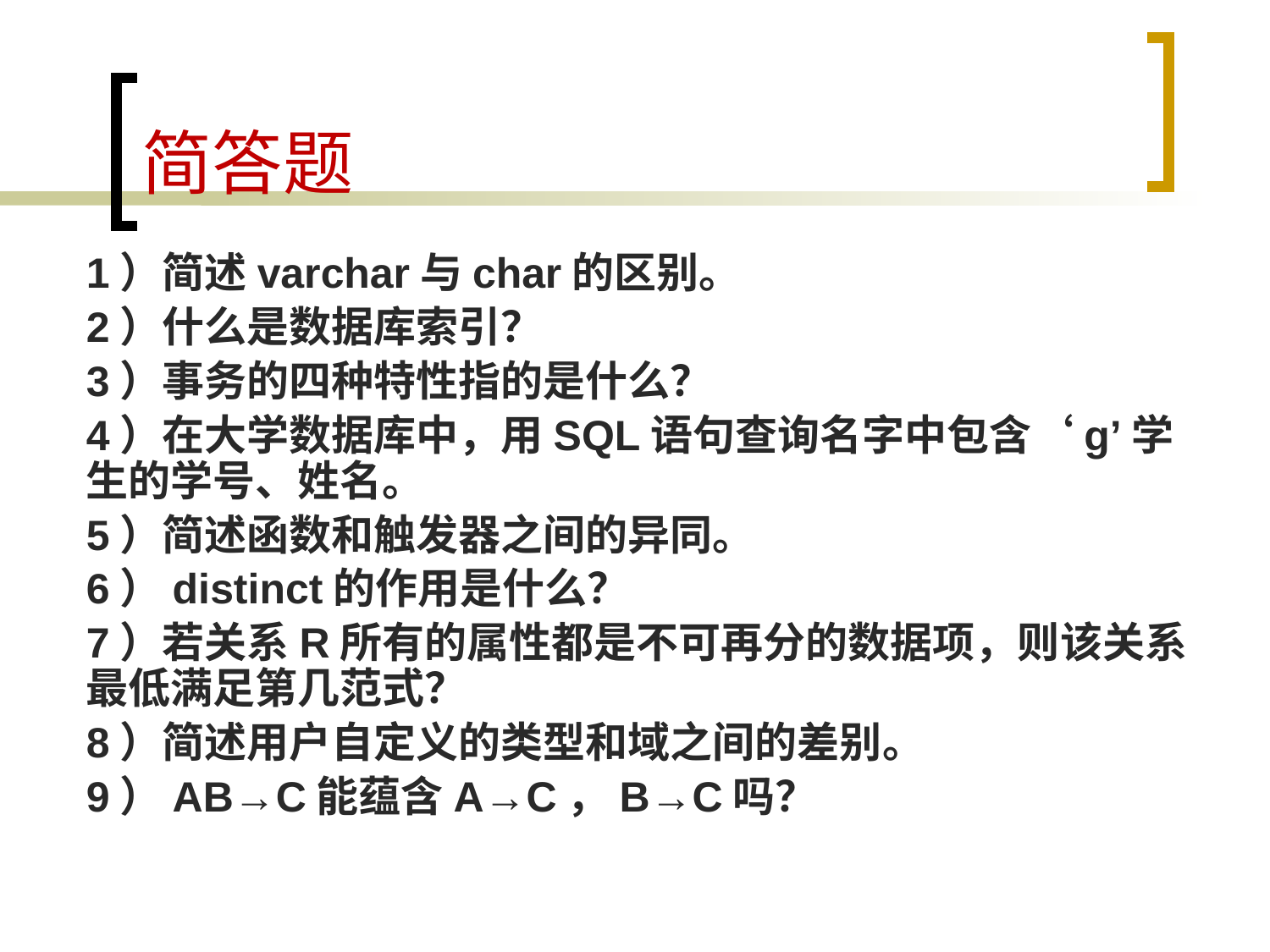

# 简答题
1）简述varchar与char的区别。
2）什么是数据库索引？
3）事务的四种特性指的是什么？
4）在大学数据库中，用SQL语句查询名字中包含‘g’学生的学号、姓名。
5）简述函数和触发器之间的异同。
6）distinct的作用是什么？
7）若关系R所有的属性都是不可再分的数据项，则该关系最低满足第几范式？
8）简述用户自定义的类型和域之间的差别。
9）AB→C能蕴含A→C，B→C吗？